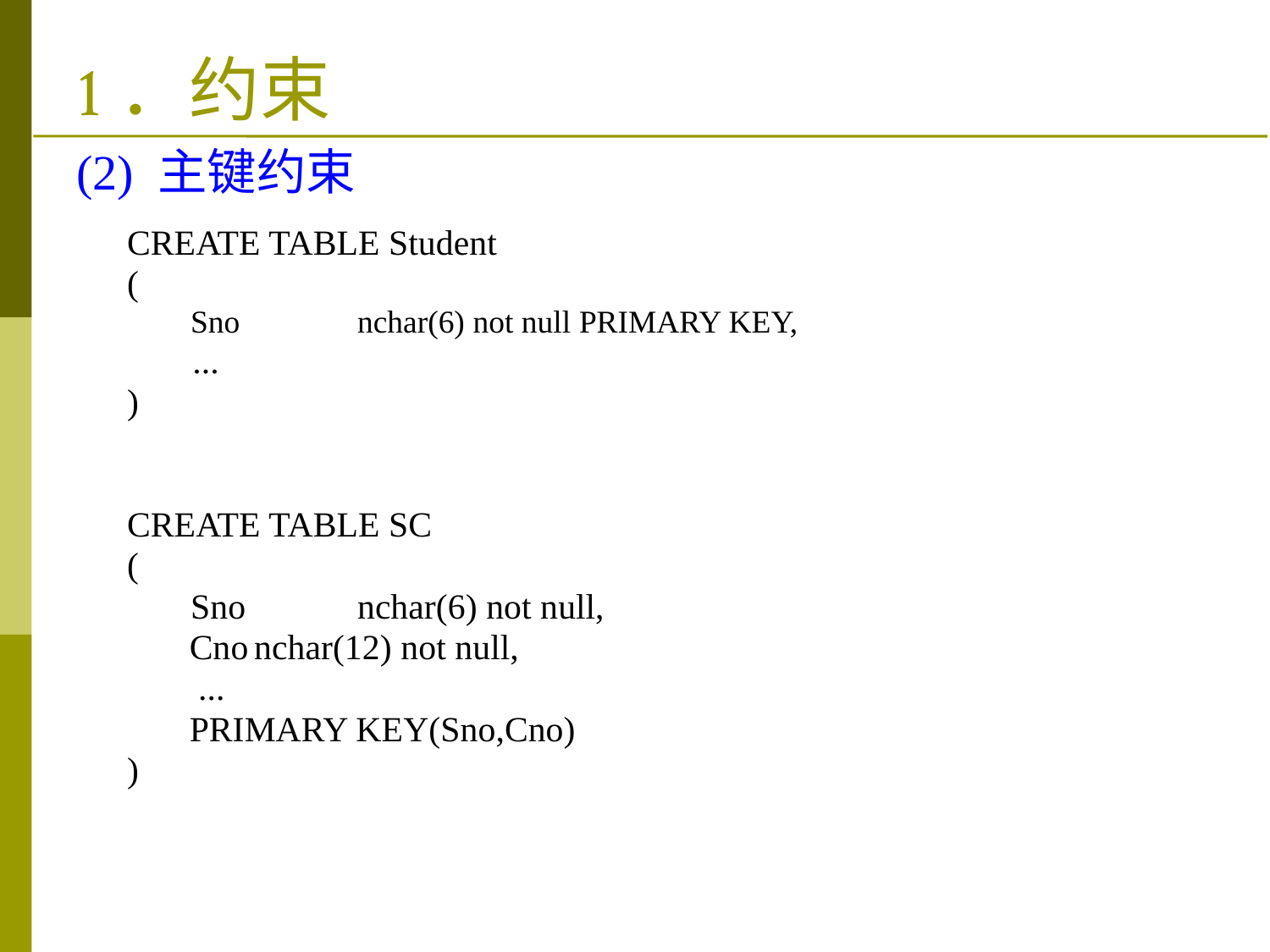

# 1．约束
(2) 主键约束

CREATE TABLE Student
(
Sno	nchar(6) not null PRIMARY KEY,
	  ...
)

CREATE TABLE SC
(
Sno	nchar(6) not null,
       Cno	nchar(12) not null,
        ...
       PRIMARY KEY(Sno,Cno)
)